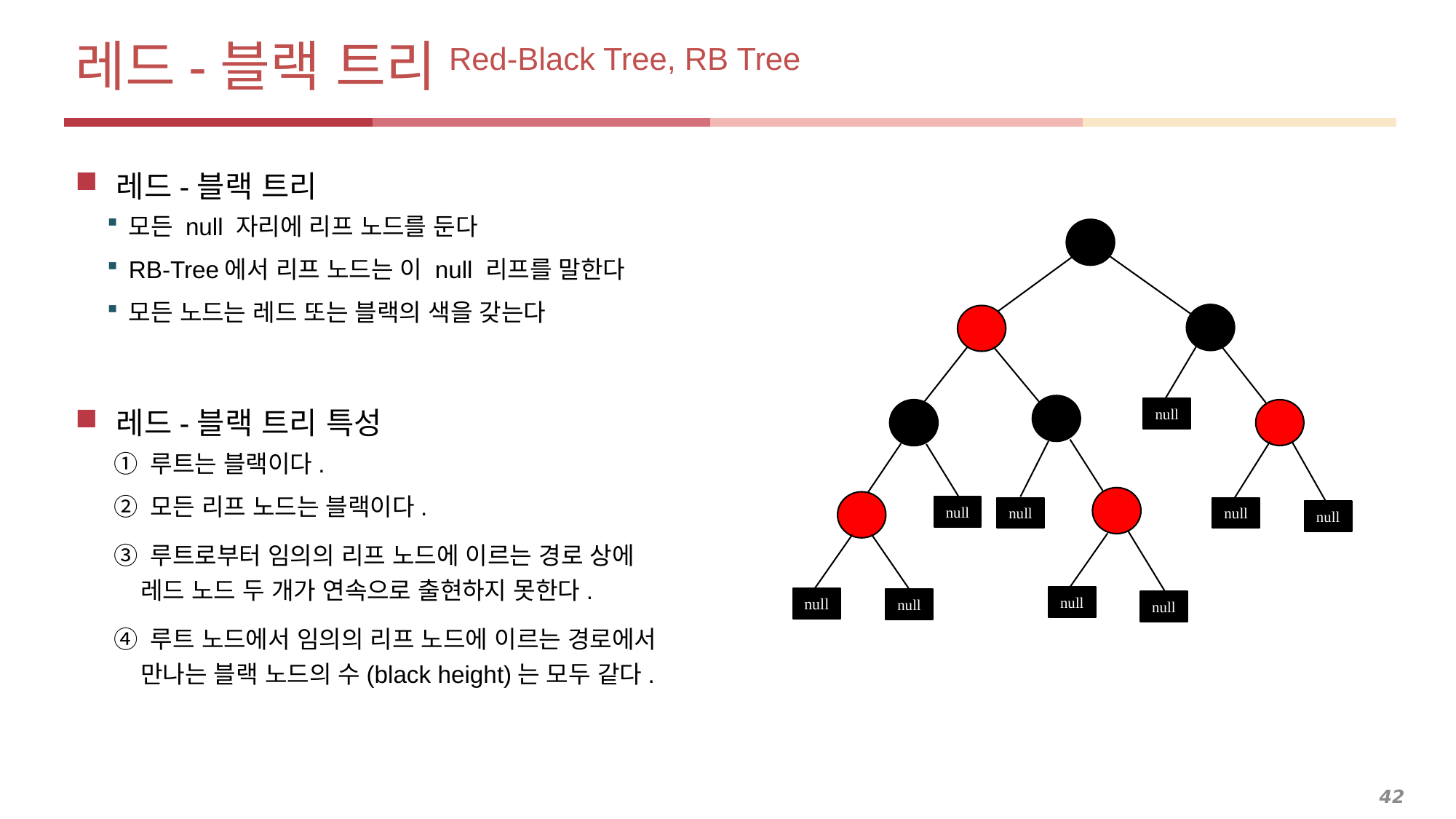

# 레드-블랙 트리Red-Black Tree, RB Tree
레드-블랙 트리
모든 null 자리에 리프 노드를 둔다
RB-Tree에서 리프 노드는 이 null 리프를 말한다
모든 노드는 레드 또는 블랙의 색을 갖는다

레드-블랙 트리 특성
 ① 루트는 블랙이다.
 ② 모든 리프 노드는 블랙이다.
 ③ 루트로부터 임의의 리프 노드에 이르는 경로 상에
     레드 노드 두 개가 연속으로 출현하지 못한다.
 ④ 루트 노드에서 임의의 리프 노드에 이르는 경로에서
     만나는 블랙 노드의 수(black height)는 모두 같다.

null

null
null
null
null

null
null
null
null